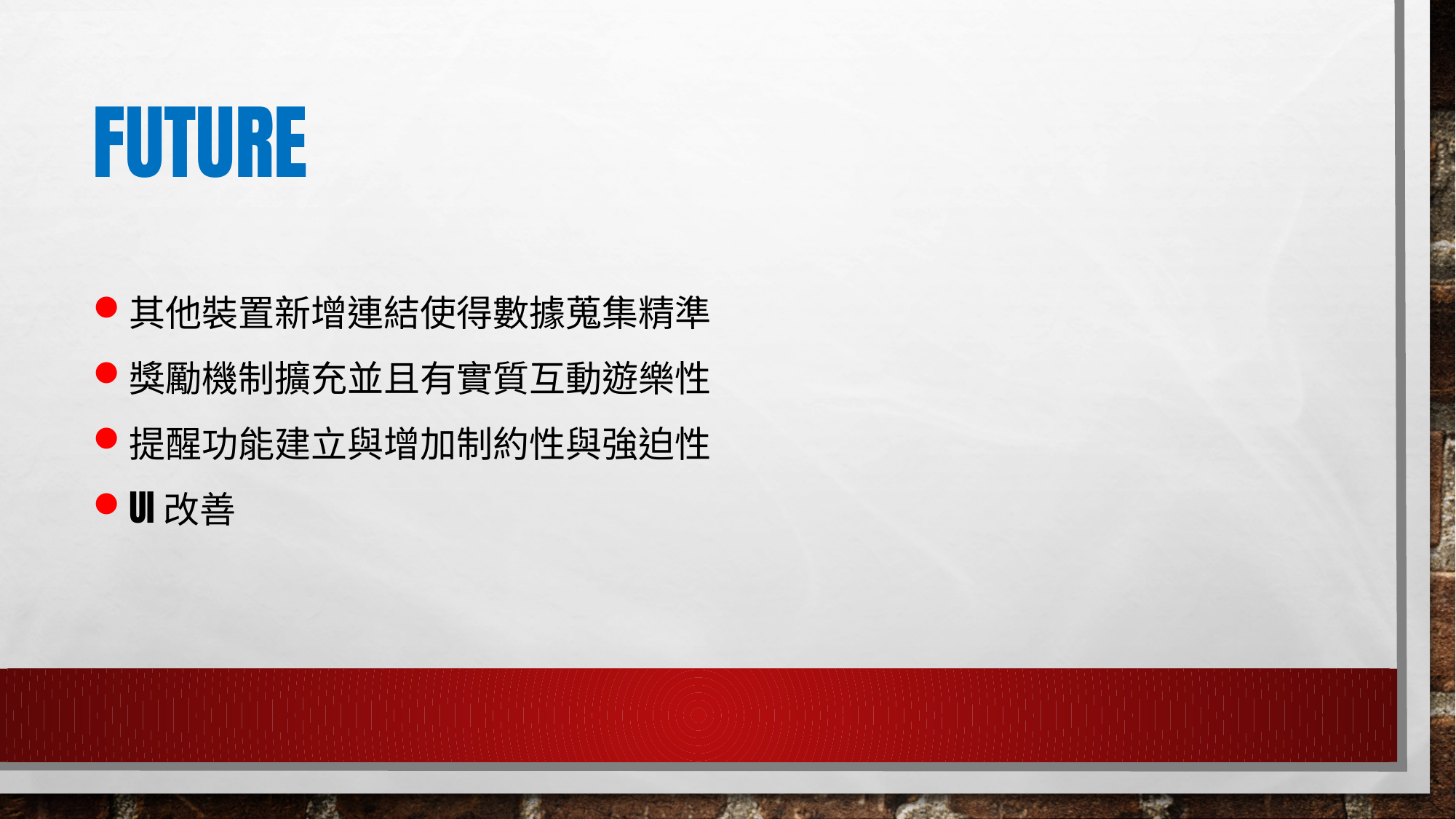

# Future
其他裝置新增連結使得數據蒐集精準
獎勵機制擴充並且有實質互動遊樂性
提醒功能建立與增加制約性與強迫性
UI改善